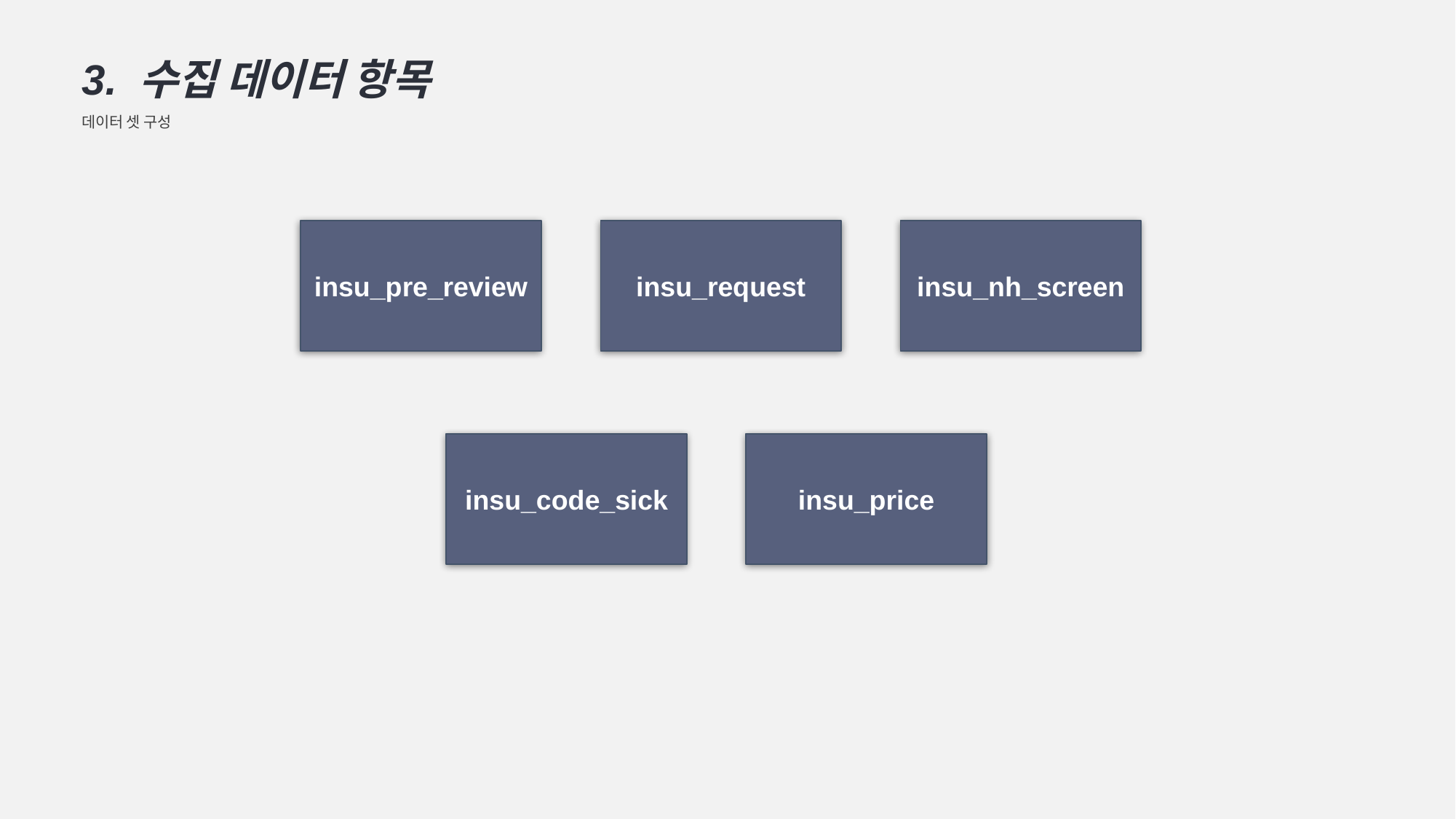

3. 수집 데이터 항목
데이터 셋 구성

insu_pre_review
insu_request
insu_nh_screen
insu_code_sick
insu_price